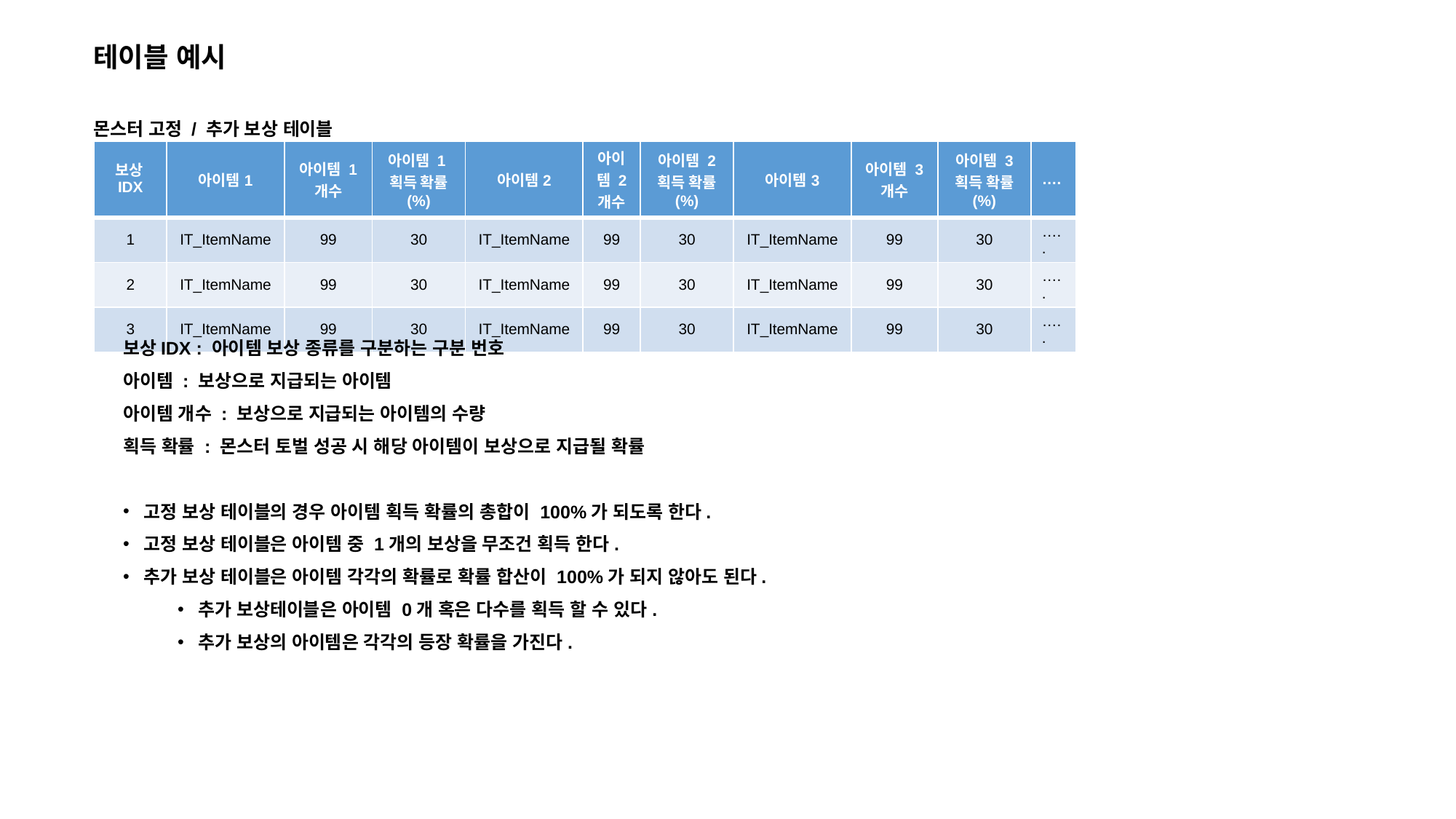

테이블 예시
몬스터 고정 / 추가 보상 테이블
| 보상IDX | 아이템1 | 아이템 1 개수 | 아이템 1 획득 확률 (%) | 아이템2 | 아이템 2 개수 | 아이템 2 획득 확률 (%) | 아이템3 | 아이템 3 개수 | 아이템 3 획득 확률 (%) | …. |
| --- | --- | --- | --- | --- | --- | --- | --- | --- | --- | --- |
| 1 | IT\_ItemName | 99 | 30 | IT\_ItemName | 99 | 30 | IT\_ItemName | 99 | 30 | ….. |
| 2 | IT\_ItemName | 99 | 30 | IT\_ItemName | 99 | 30 | IT\_ItemName | 99 | 30 | ….. |
| 3 | IT\_ItemName | 99 | 30 | IT\_ItemName | 99 | 30 | IT\_ItemName | 99 | 30 | ….. |
보상IDX : 아이템 보상 종류를 구분하는 구분 번호
아이템 : 보상으로 지급되는 아이템
아이템 개수 : 보상으로 지급되는 아이템의 수량
획득 확률 : 몬스터 토벌 성공 시 해당 아이템이 보상으로 지급될 확률

고정 보상 테이블의 경우 아이템 획득 확률의 총합이 100%가 되도록 한다.
고정 보상 테이블은 아이템 중 1개의 보상을 무조건 획득 한다.
추가 보상 테이블은 아이템 각각의 확률로 확률 합산이 100%가 되지 않아도 된다.
추가 보상테이블은 아이템 0개 혹은 다수를 획득 할 수 있다.
추가 보상의 아이템은 각각의 등장 확률을 가진다.